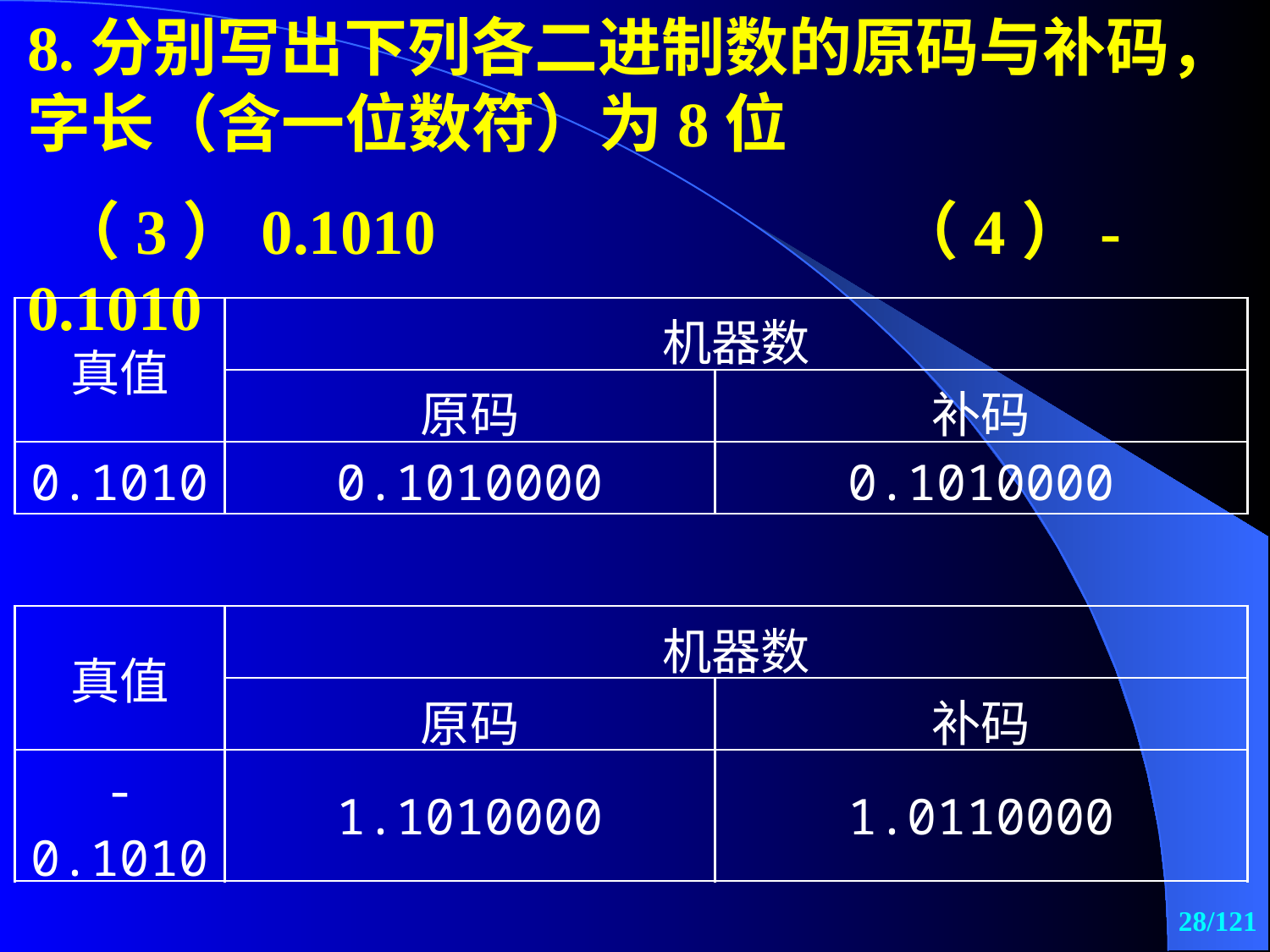

8.分别写出下列各二进制数的原码与补码，字长（含一位数符）为8位
 （3）0.1010                            （4）-0.1010
| 真值 | 机器数 |  |
| --- | --- | --- |
|  | 原码 | 补码 |
| 0.1010 | 0.1010000 | 0.1010000 |
| 真值 | 机器数 |  |
| --- | --- | --- |
|  | 原码 | 补码 |
| -0.1010 | 1.1010000 | 1.0110000 |
28/121